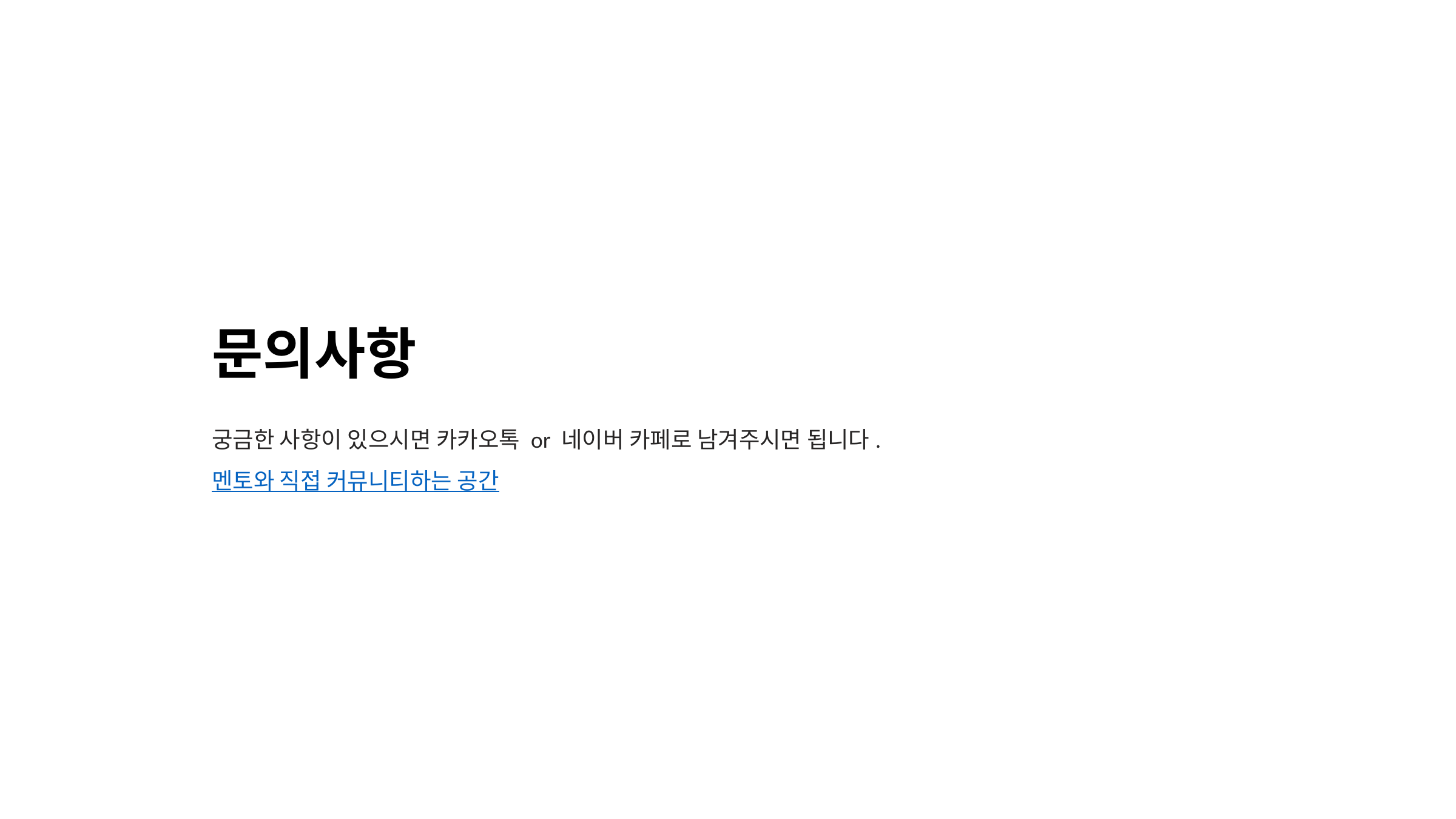

문의사항
궁금한 사항이 있으시면 카카오톡 or 네이버 카페로 남겨주시면 됩니다.
멘토와 직접 커뮤니티하는 공간